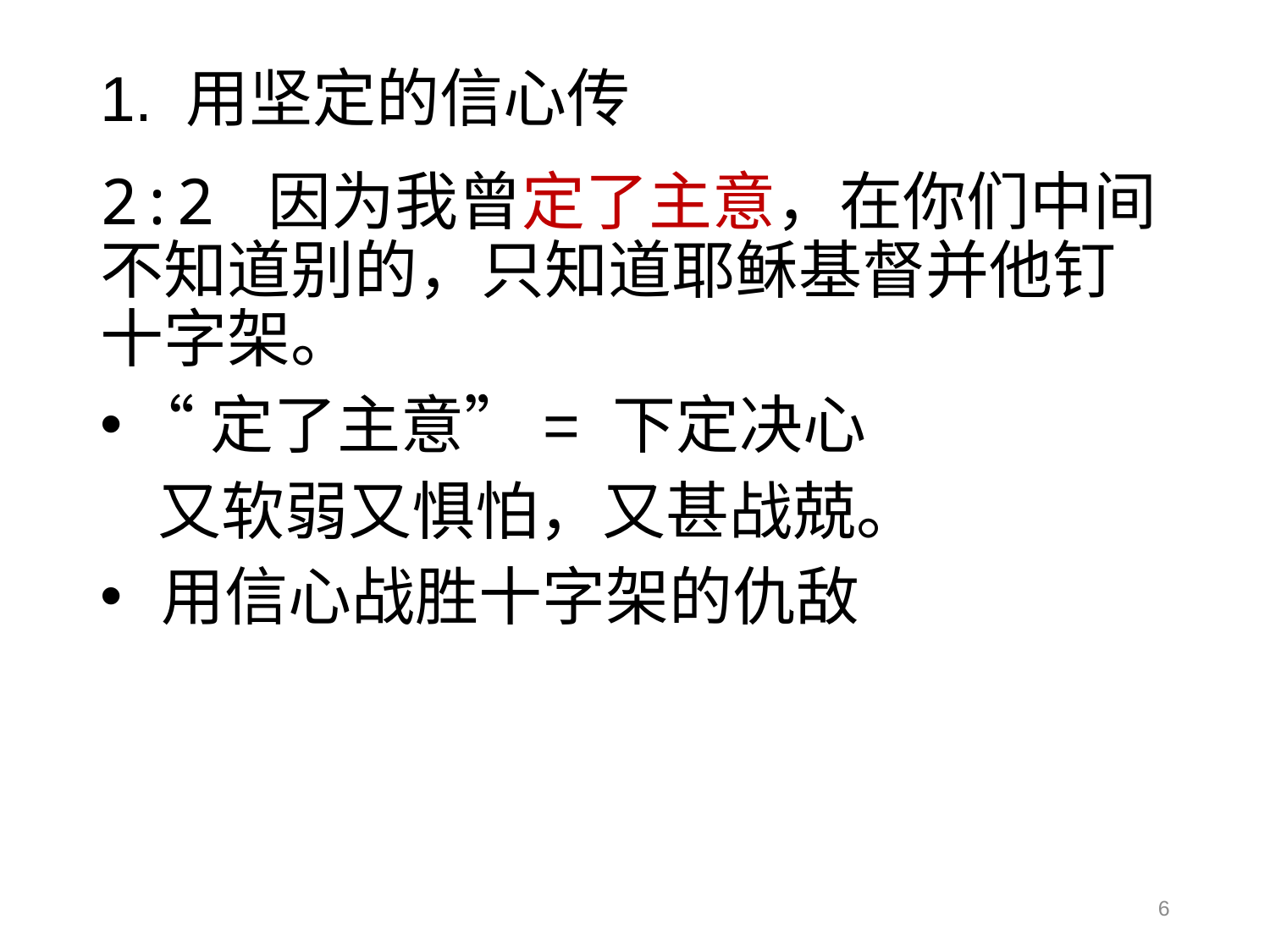

# 1. 用坚定的信心传
2:2 因为我曾定了主意，在你们中间不知道别的，只知道耶稣基督并他钉十字架。
“定了主意”= 下定决心
   又软弱又惧怕，又甚战兢。
 用信心战胜十字架的仇敌
6